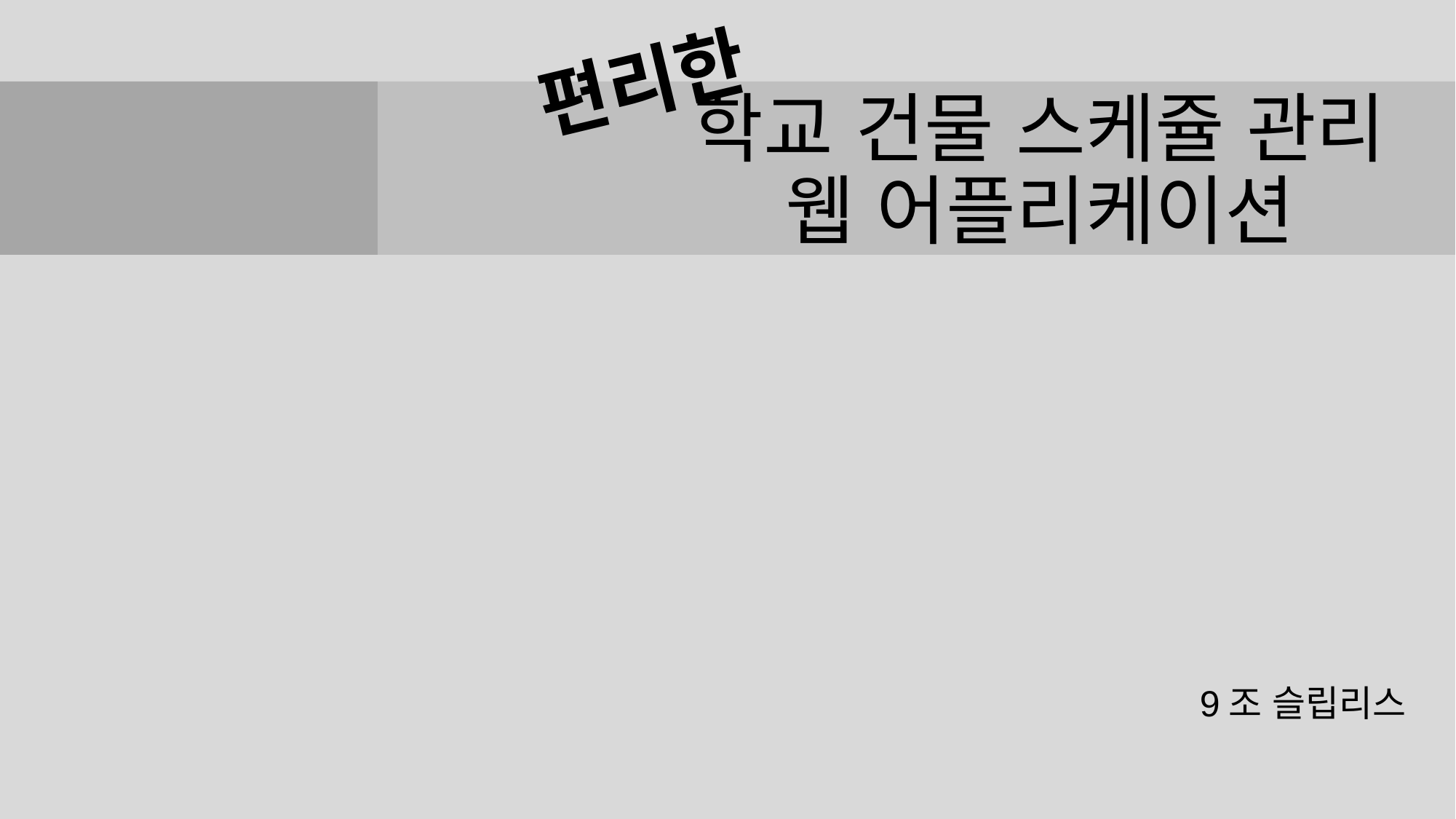

편리한

# 학교 건물 스케쥴 관리 웹 어플리케이션

9조 슬립리스